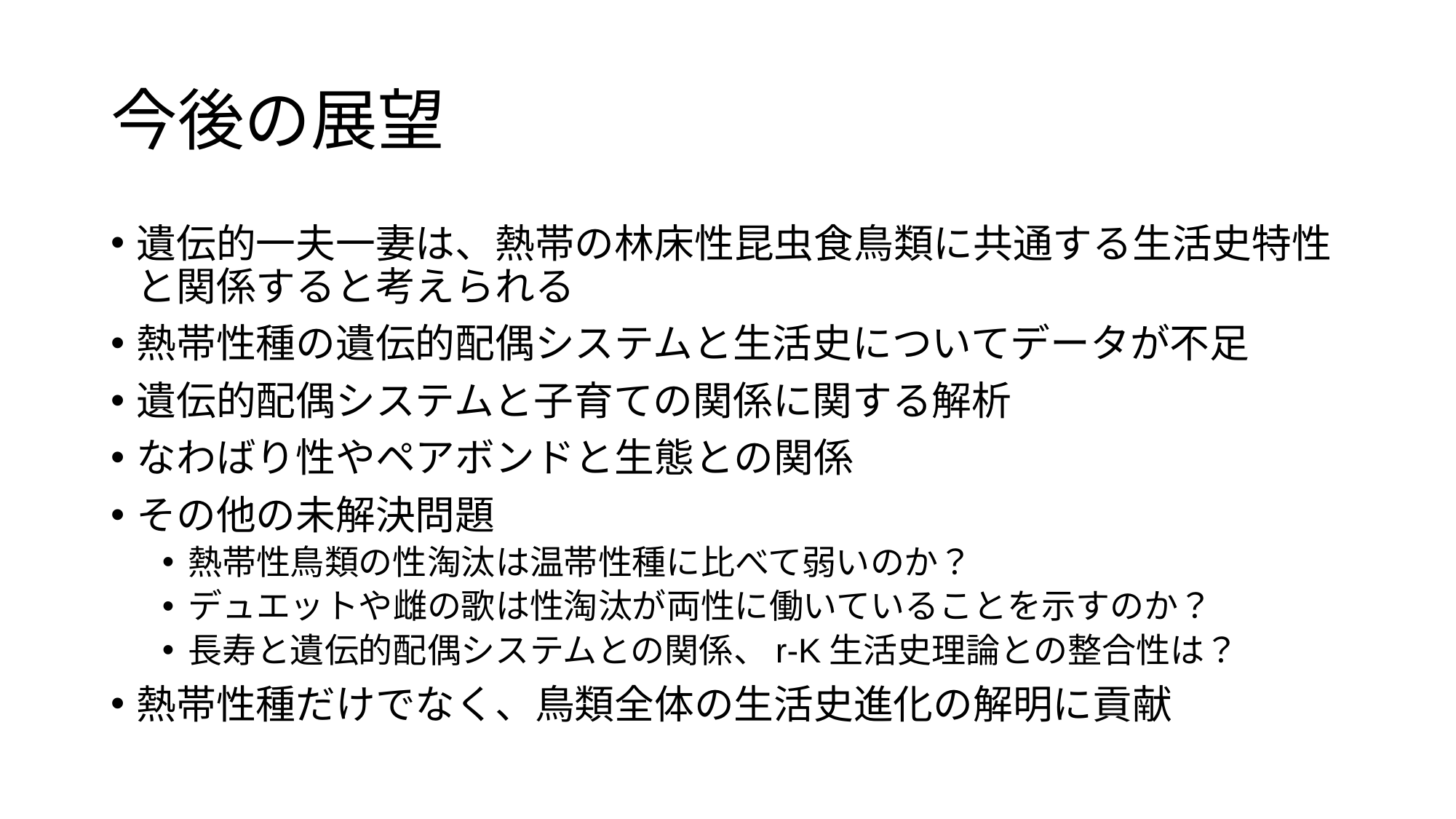

# 今後の展望
遺伝的一夫一妻は、熱帯の林床性昆虫食鳥類に共通する生活史特性と関係すると考えられる
熱帯性種の遺伝的配偶システムと生活史についてデータが不足
遺伝的配偶システムと子育ての関係に関する解析
なわばり性やペアボンドと生態との関係
その他の未解決問題
熱帯性鳥類の性淘汰は温帯性種に比べて弱いのか？
デュエットや雌の歌は性淘汰が両性に働いていることを示すのか？
長寿と遺伝的配偶システムとの関係、r-K生活史理論との整合性は？
熱帯性種だけでなく、鳥類全体の生活史進化の解明に貢献